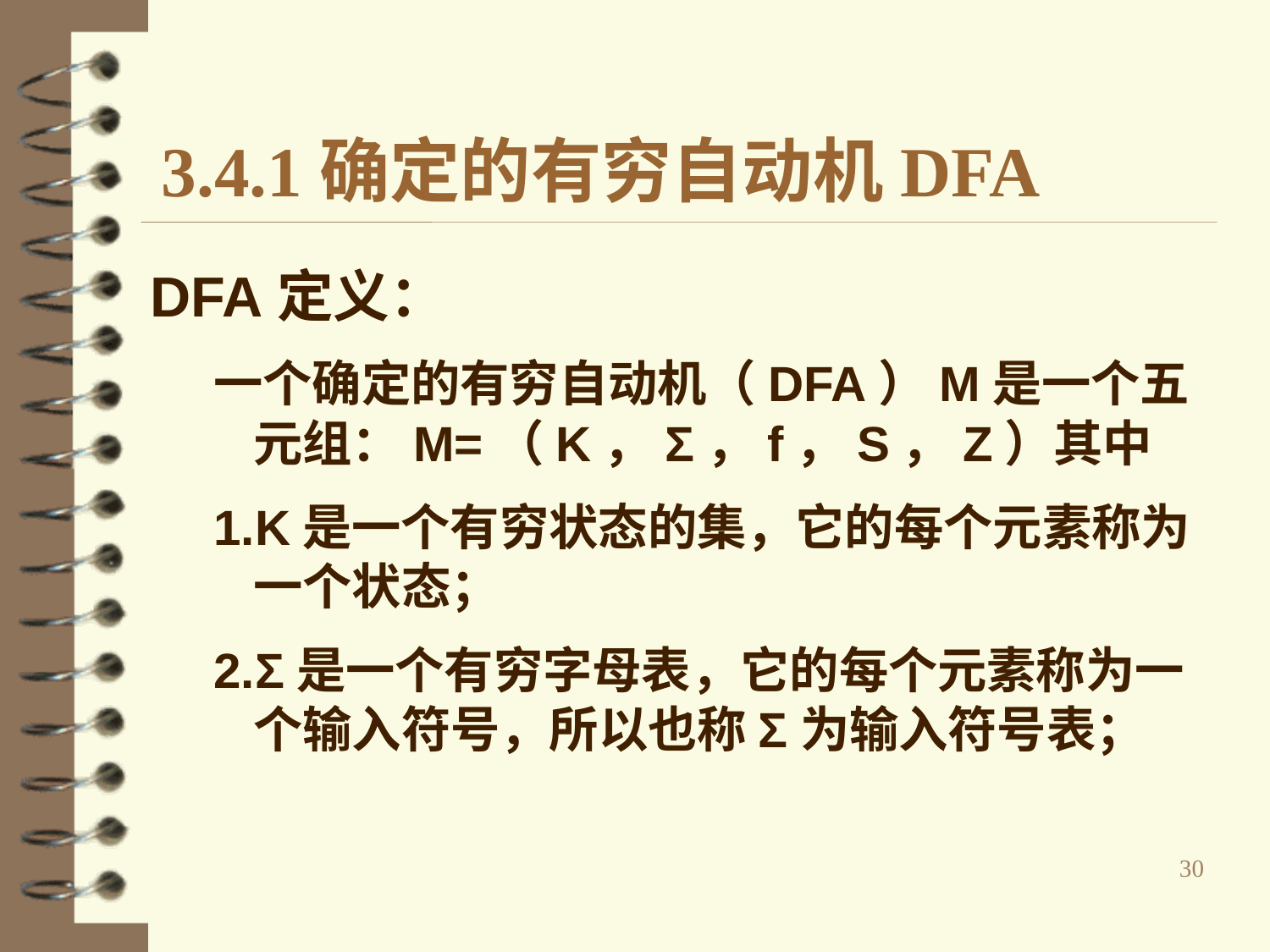

# 3.4.1确定的有穷自动机DFA
DFA定义：
一个确定的有穷自动机（DFA）M是一个五元组：M=（K，Σ，f，S，Z）其中
1.K是一个有穷状态的集，它的每个元素称为一个状态；
2.Σ是一个有穷字母表，它的每个元素称为一个输入符号，所以也称Σ为输入符号表；

30